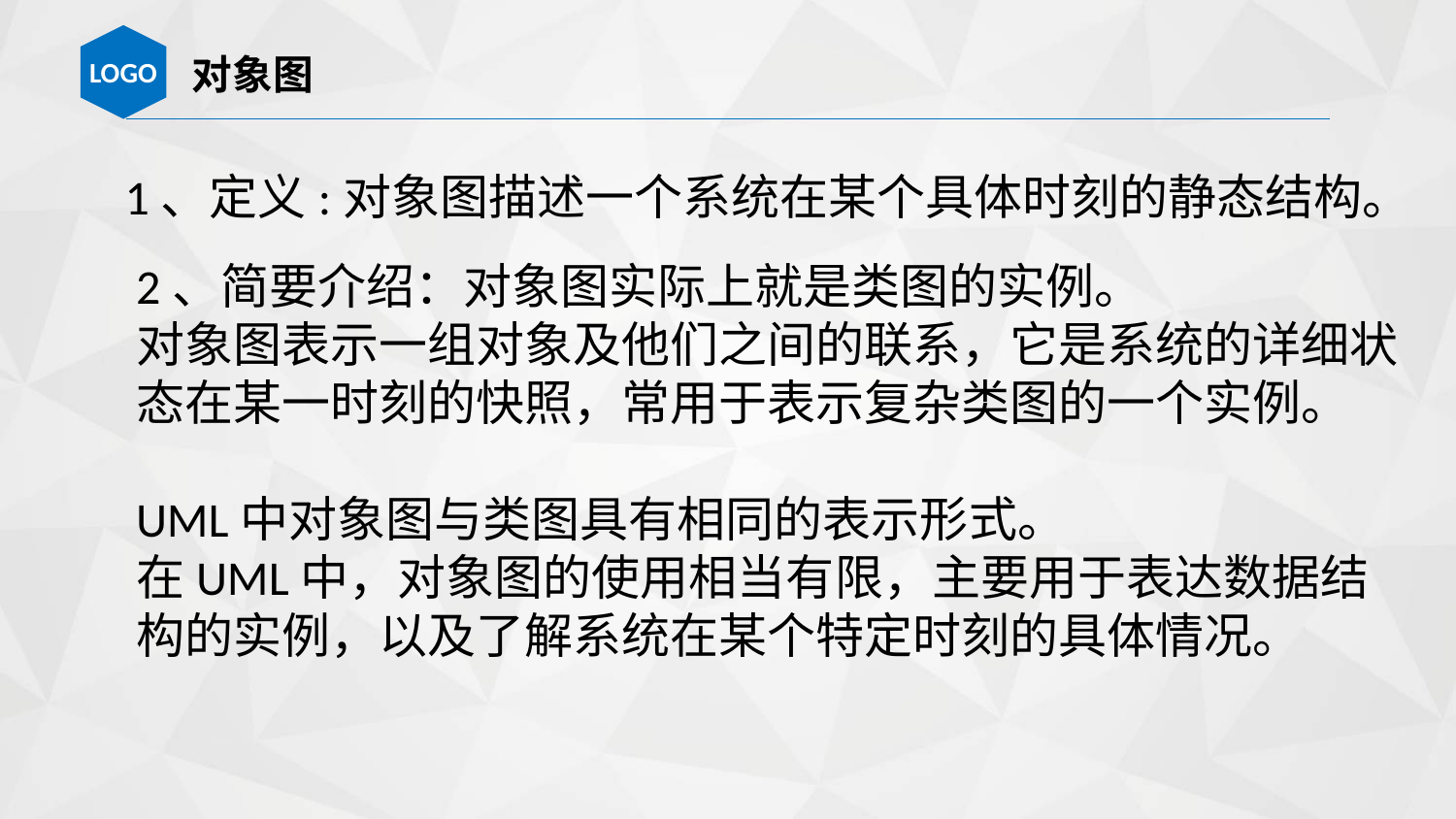

对象图
1、定义:对象图描述一个系统在某个具体时刻的静态结构。
2、简要介绍：对象图实际上就是类图的实例。
对象图表示一组对象及他们之间的联系，它是系统的详细状态在某一时刻的快照，常用于表示复杂类图的一个实例。

UML中对象图与类图具有相同的表示形式。
在UML中，对象图的使用相当有限，主要用于表达数据结构的实例，以及了解系统在某个特定时刻的具体情况。